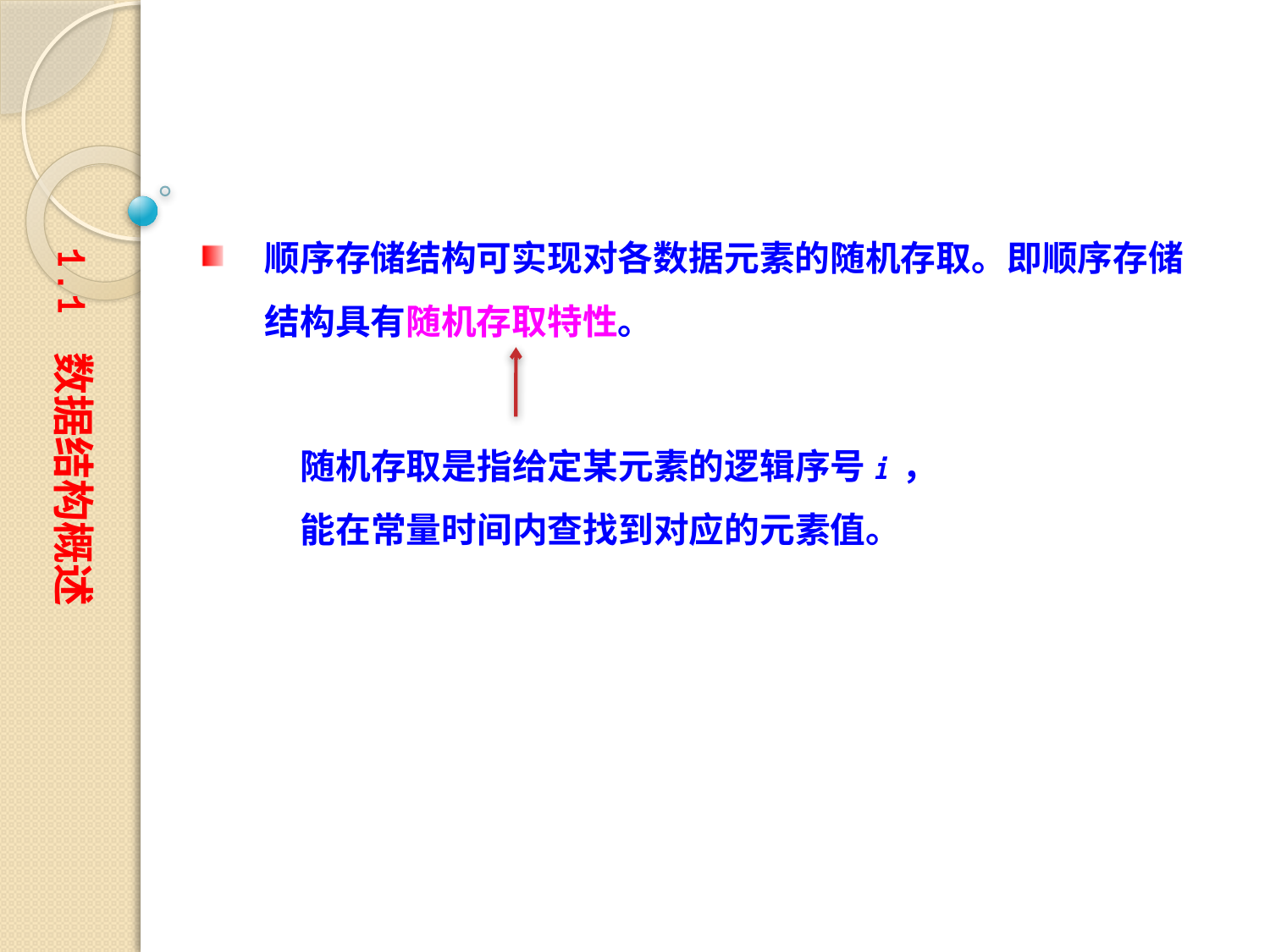

顺序存储结构可实现对各数据元素的随机存取。即顺序存储结构具有随机存取特性。
1.1 数据结构概述
随机存取是指给定某元素的逻辑序号i，能在常量时间内查找到对应的元素值。